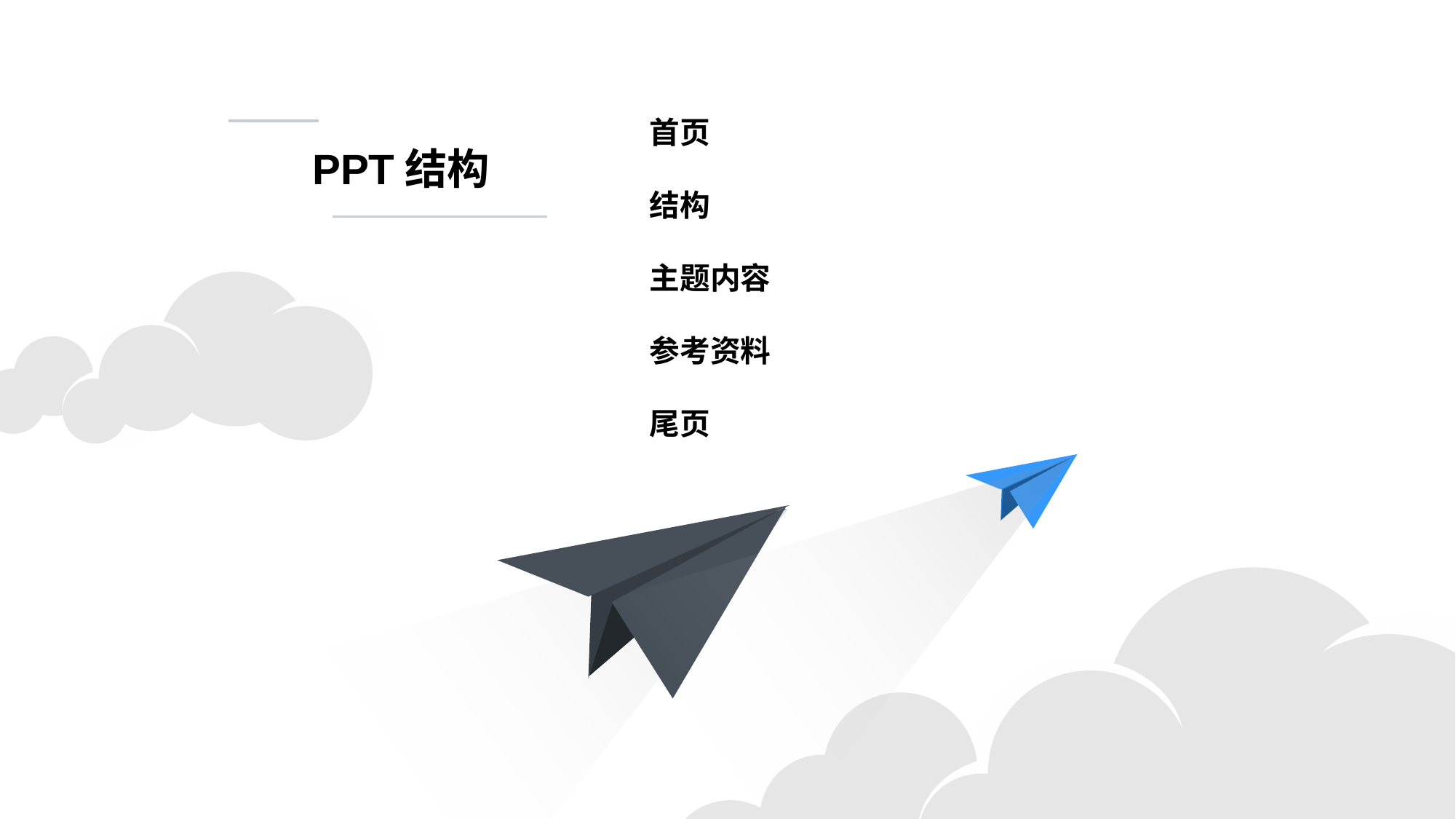

2312

首页

结构

主题内容

参考资料

尾页
PPT结构